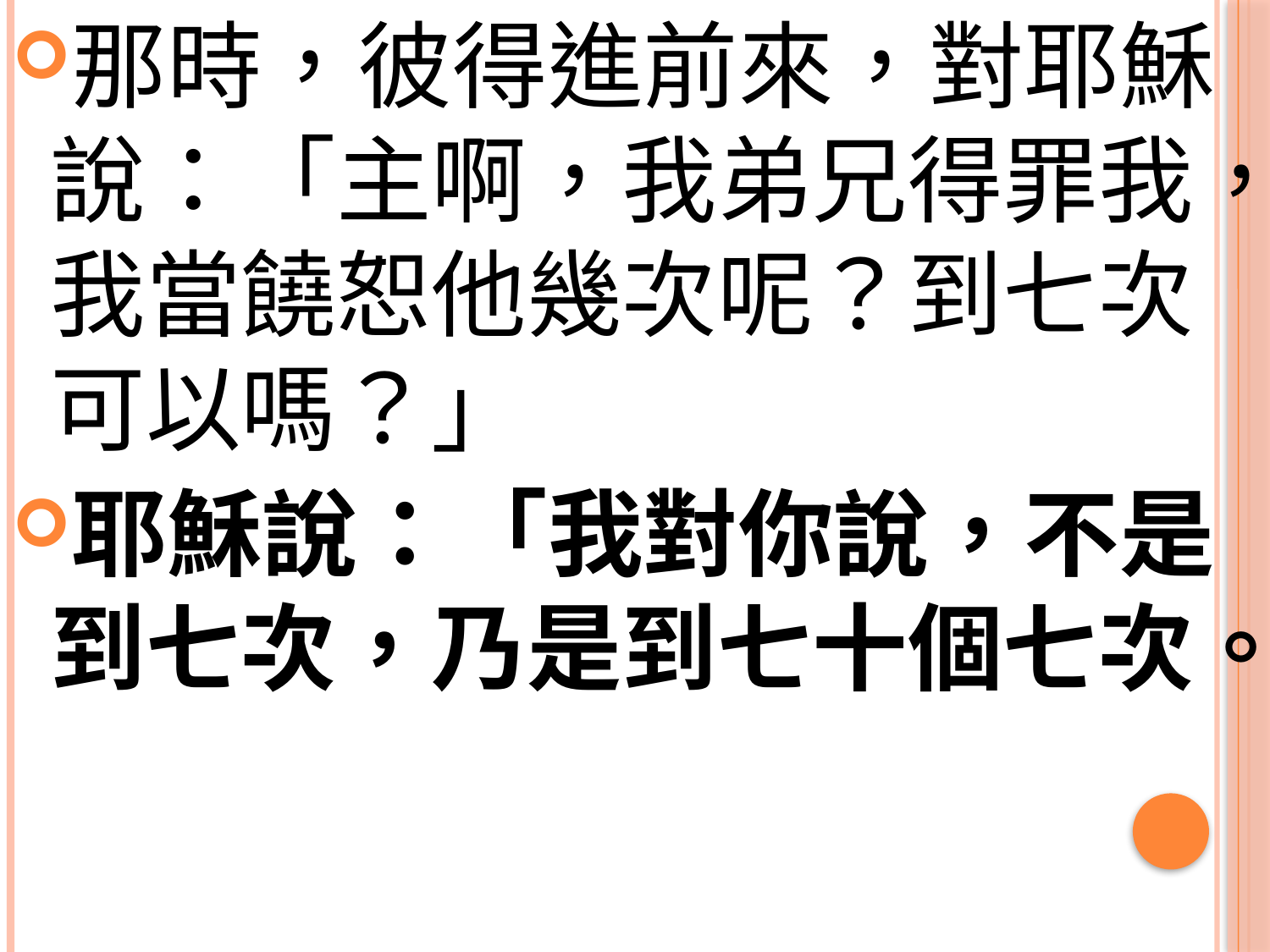

那時，彼得進前來，對耶穌說：「主啊，我弟兄得罪我，我當饒恕他幾次呢？到七次可以嗎？」
耶穌說：「我對你說，不是到七次，乃是到七十個七次。